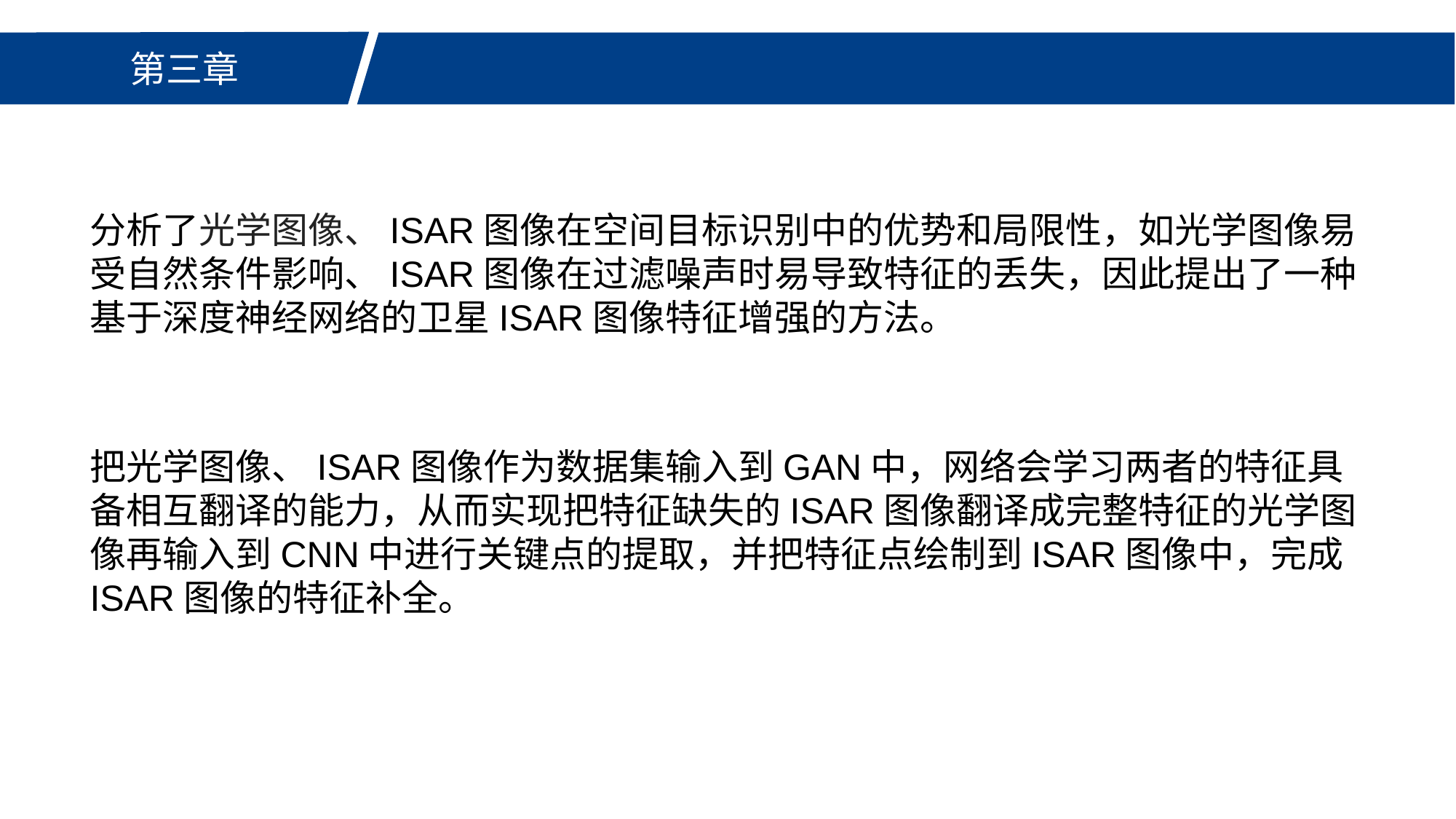

第三章

分析了光学图像、ISAR图像在空间目标识别中的优势和局限性，如光学图像易受自然条件影响、ISAR图像在过滤噪声时易导致特征的丢失，因此提出了一种基于深度神经网络的卫星ISAR图像特征增强的方法。

KEYWORD
KEYWORD
KEYWORD
Click here to enter your text.Click here to enter your text.Click here to enter your text.Click here to enter your text.Click here to enter your text.Click here to enter your text.Click here to enter your text.Click here to enter your text.Click here to enter your text.Click here to enter your text.Click here to enter your text.Click here to enter your text.Click here to enter your text.Click here to enter your text.Click here to enter your text.Click here to enter your text.
Click here to enter your text.Click here to enter your text.Click here to enter your text.Click here to enter your text.Click here to enter your text.Click here to enter your text.Click here to enter your text.Click here to enter your text.Click here to enter your text.Click here to enter your text.Click here to enter your text.Click here to enter your text.Click here to enter your text.Click here to enter your text.Click here to enter your text.Click here to enter your text.
把光学图像、ISAR图像作为数据集输入到GAN中，网络会学习两者的特征具备相互翻译的能力，从而实现把特征缺失的ISAR图像翻译成完整特征的光学图像再输入到CNN中进行关键点的提取，并把特征点绘制到ISAR图像中，完成ISAR图像的特征补全。